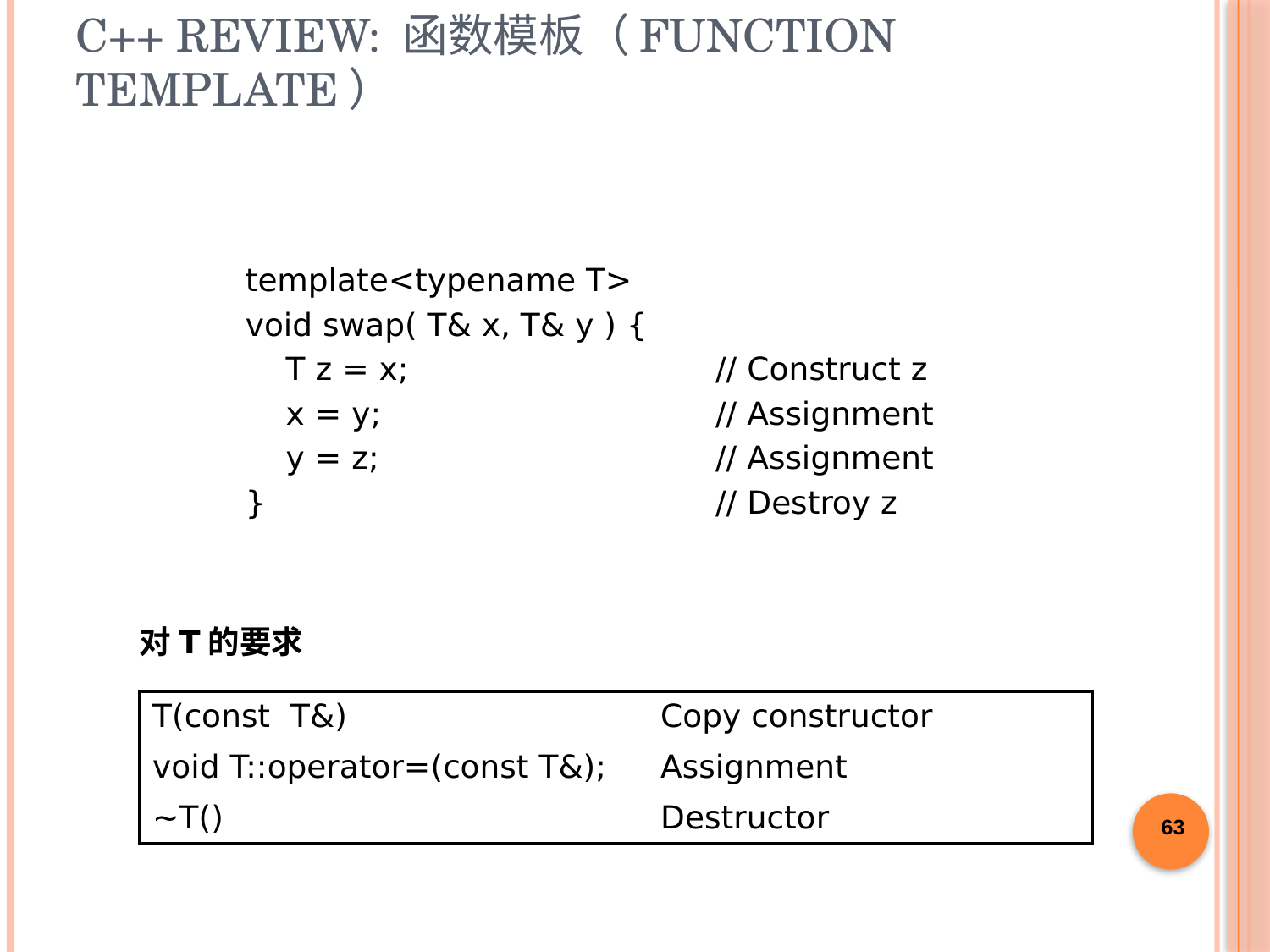

# C++ Review: 函数模板（Function Template）
template<typename T>
void swap( T& x, T& y ) {
    T z = x;
    x = y;
    y = z;
}
// Construct z
// Assignment
// Assignment
// Destroy z
对T的要求
| T(const T&) | Copy constructor |
| --- | --- |
| void T::operator=(const T&); | Assignment |
| ~T() | Destructor |
63